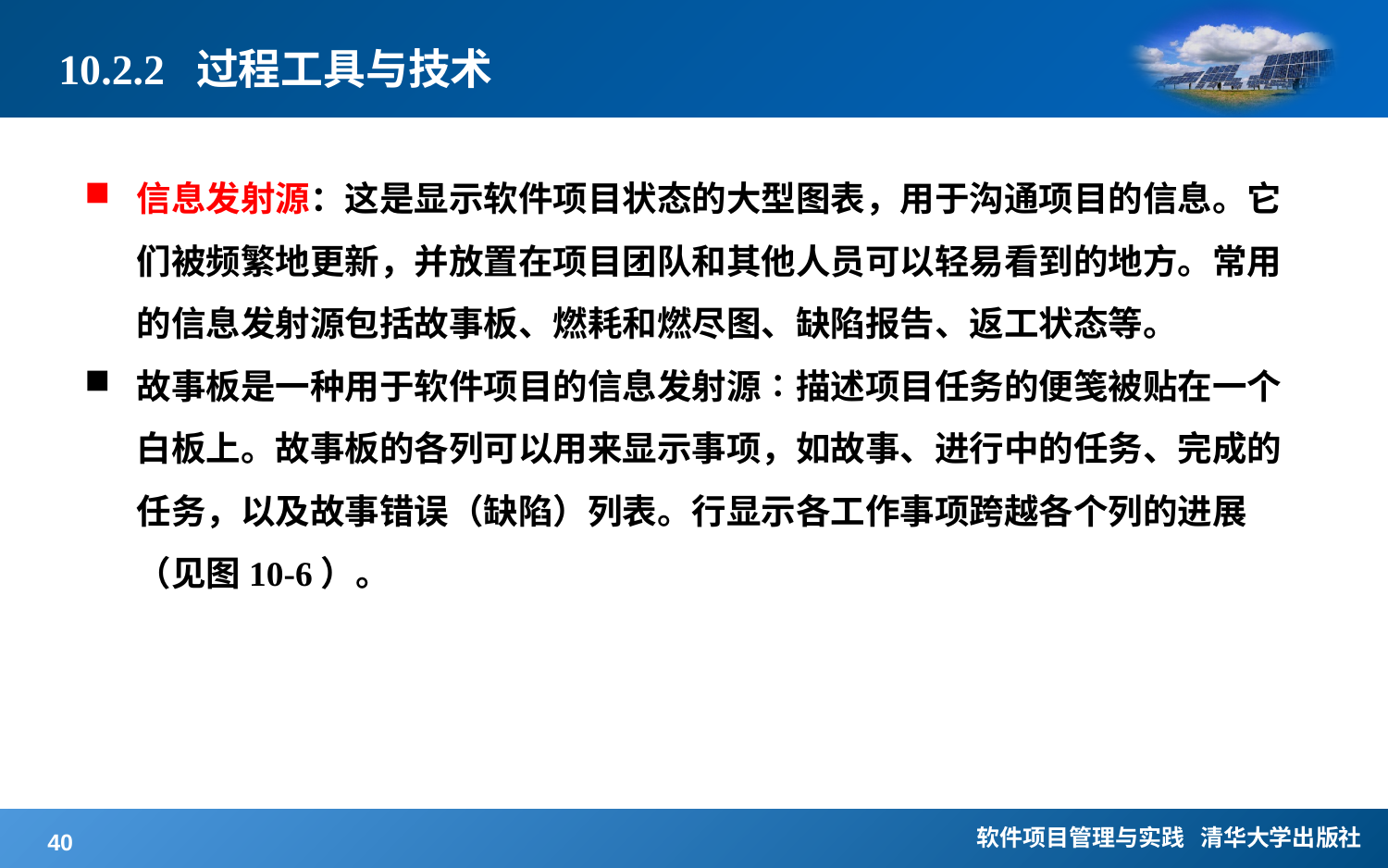

# 10.2.2  过程工具与技术
信息发射源：这是显示软件项目状态的大型图表，用于沟通项目的信息。它们被频繁地更新，并放置在项目团队和其他人员可以轻易看到的地方。常用的信息发射源包括故事板、燃耗和燃尽图、缺陷报告、返工状态等。
故事板是一种用于软件项目的信息发射源∶描述项目任务的便笺被贴在一个白板上。故事板的各列可以用来显示事项，如故事、进行中的任务、完成的任务，以及故事错误（缺陷）列表。行显示各工作事项跨越各个列的进展（见图10-6）。